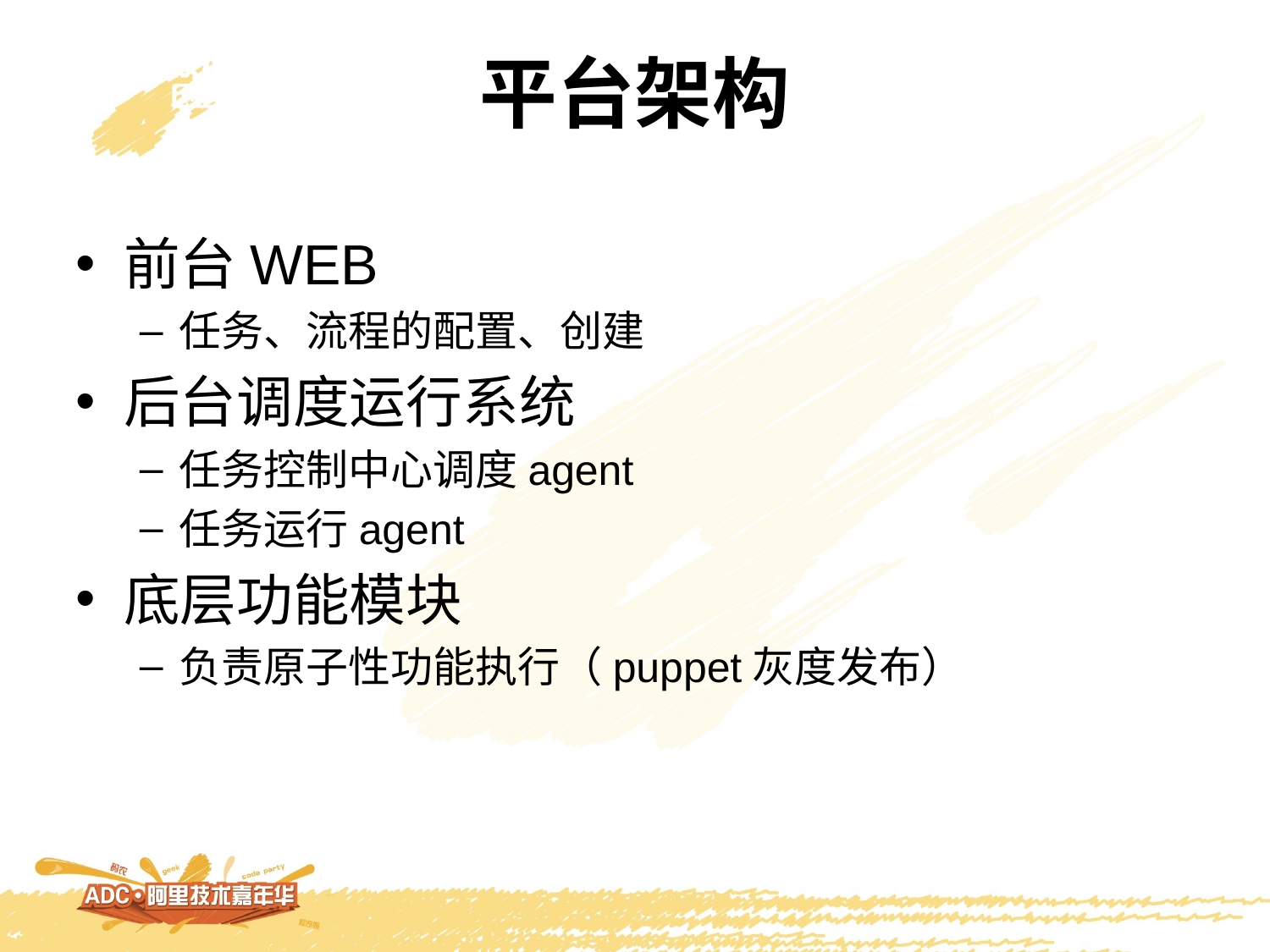

# 平台架构
前台WEB
任务、流程的配置、创建
后台调度运行系统
任务控制中心调度agent
任务运行agent
底层功能模块
负责原子性功能执行（puppet灰度发布）